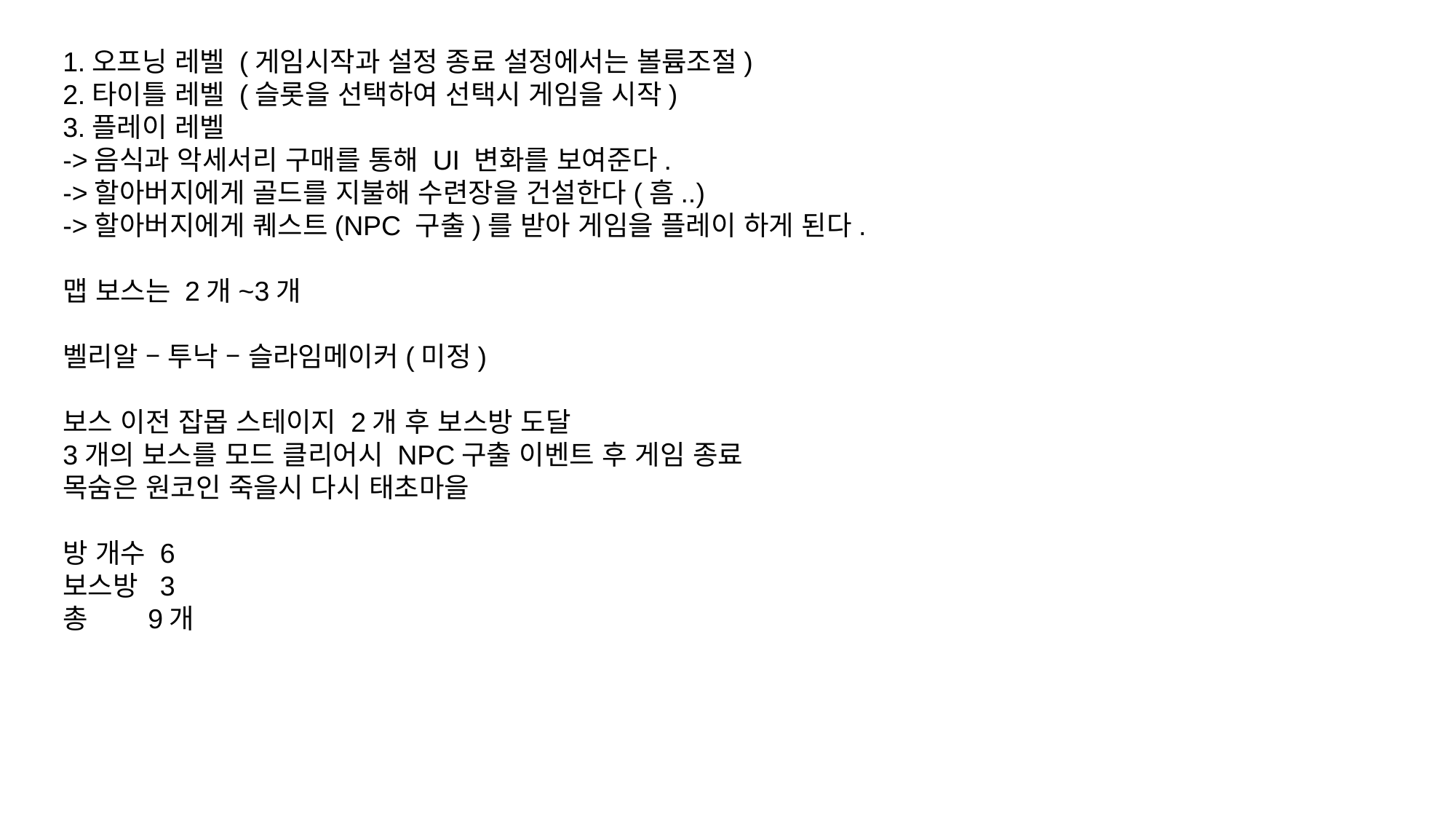

1.오프닝 레벨 (게임시작과 설정 종료 설정에서는 볼륨조절)
2.타이틀 레벨 (슬롯을 선택하여 선택시 게임을 시작)
3.플레이 레벨
->음식과 악세서리 구매를 통해 UI 변화를 보여준다.
->할아버지에게 골드를 지불해 수련장을 건설한다(흠..)
->할아버지에게 퀘스트(NPC 구출)를 받아 게임을 플레이 하게 된다.

맵 보스는 2개~3개

벨리알 – 투낙 – 슬라임메이커(미정)

보스 이전 잡몹 스테이지 2개 후 보스방 도달
3개의 보스를 모드 클리어시 NPC구출 이벤트 후 게임 종료
목숨은 원코인 죽을시 다시 태초마을

방 개수 6
보스방  3
총       9개